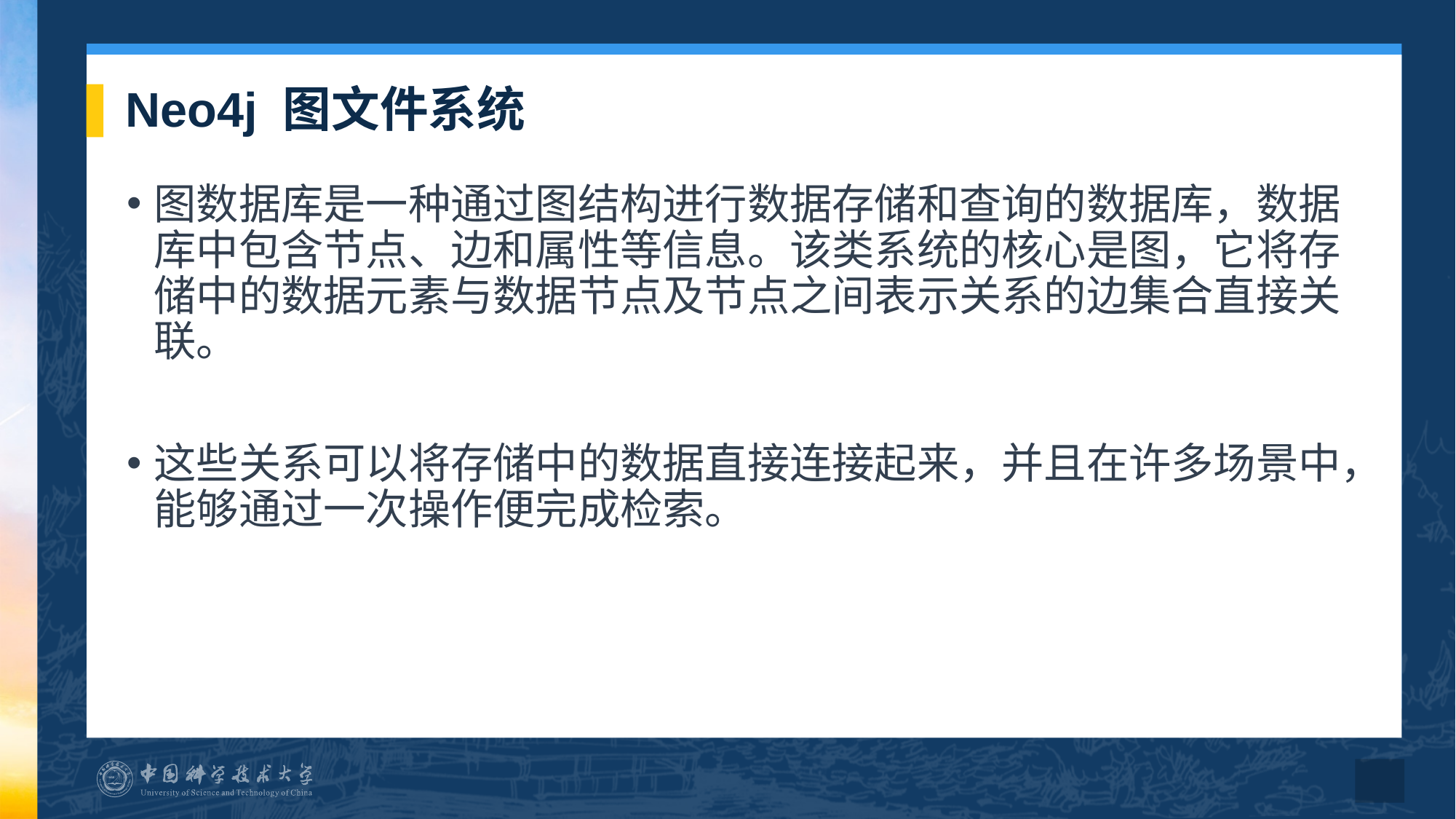

# Neo4j 图文件系统
图数据库是一种通过图结构进行数据存储和查询的数据库，数据库中包含节点、边和属性等信息。该类系统的核心是图，它将存储中的数据元素与数据节点及节点之间表示关系的边集合直接关联。

这些关系可以将存储中的数据直接连接起来，并且在许多场景中，能够通过一次操作便完成检索。
7